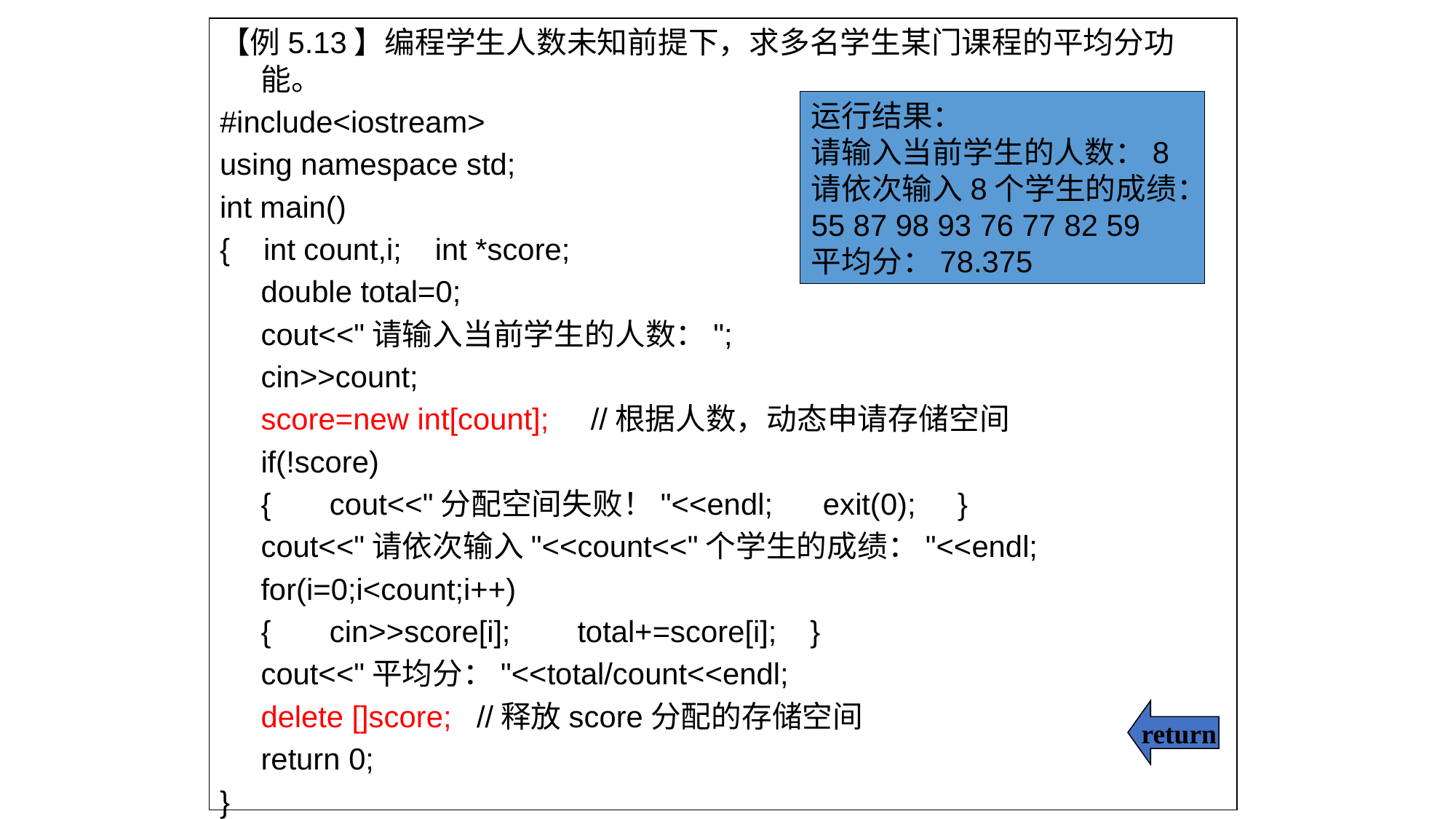

【例5.13】编程学生人数未知前提下，求多名学生某门课程的平均分功能。
#include<iostream>
using namespace std;
int main()
{    int count,i;    int *score;
	double total=0;
	cout<<"请输入当前学生的人数：";
	cin>>count;
	score=new int[count];     //根据人数，动态申请存储空间
	if(!score)
	{       cout<<"分配空间失败！"<<endl;      exit(0);     }
	cout<<"请依次输入"<<count<<"个学生的成绩："<<endl;
	for(i=0;i<count;i++)
	{       cin>>score[i];        total+=score[i];    }
	cout<<"平均分："<<total/count<<endl;
	delete []score;   //释放score分配的存储空间
	return 0;
}
运行结果：
请输入当前学生的人数：8
请依次输入8个学生的成绩：
55 87 98 93 76 77 82 59
平均分：78.375
return